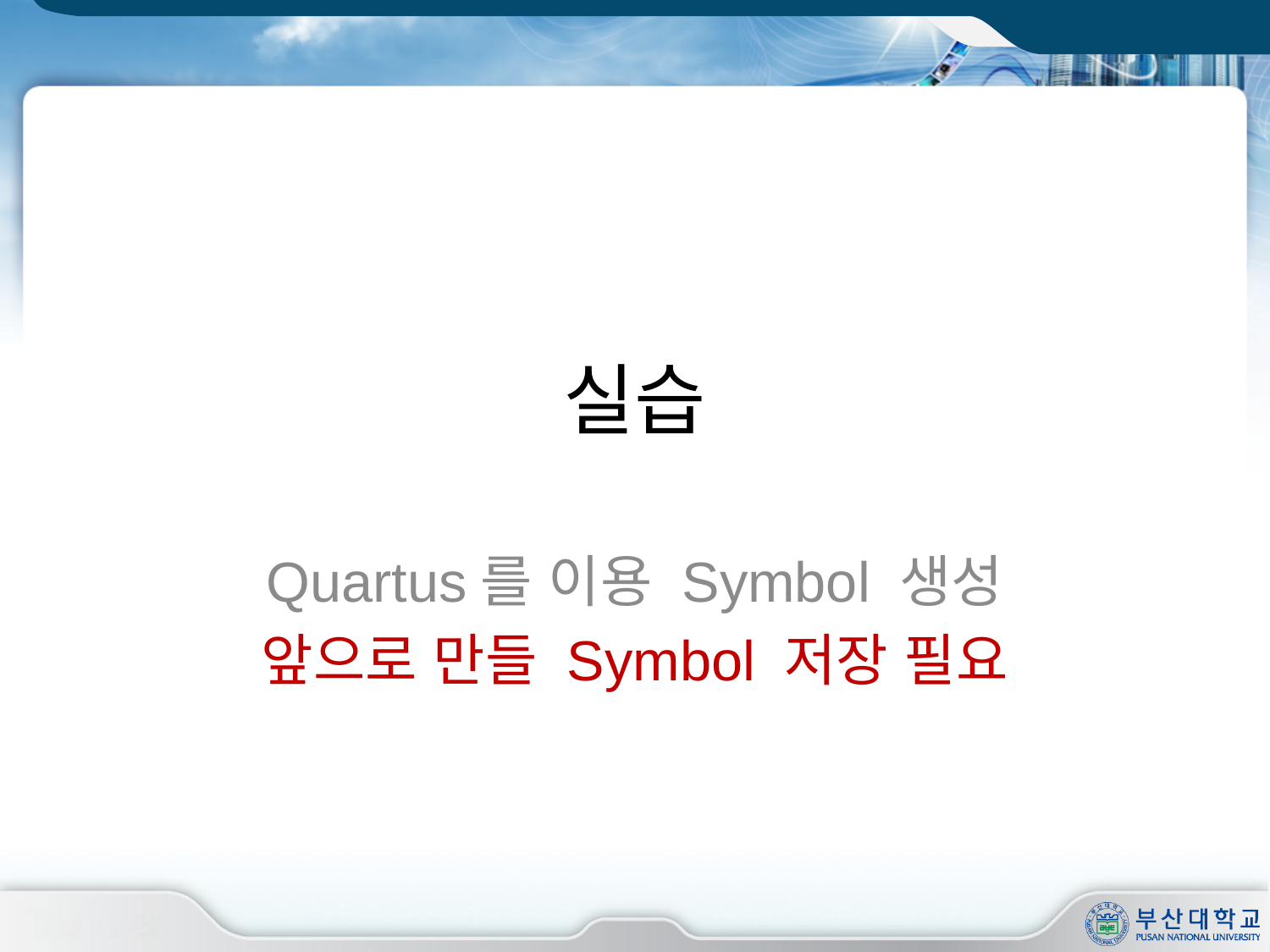

# 실습
Quartus를 이용 Symbol 생성
앞으로 만들 Symbol 저장 필요